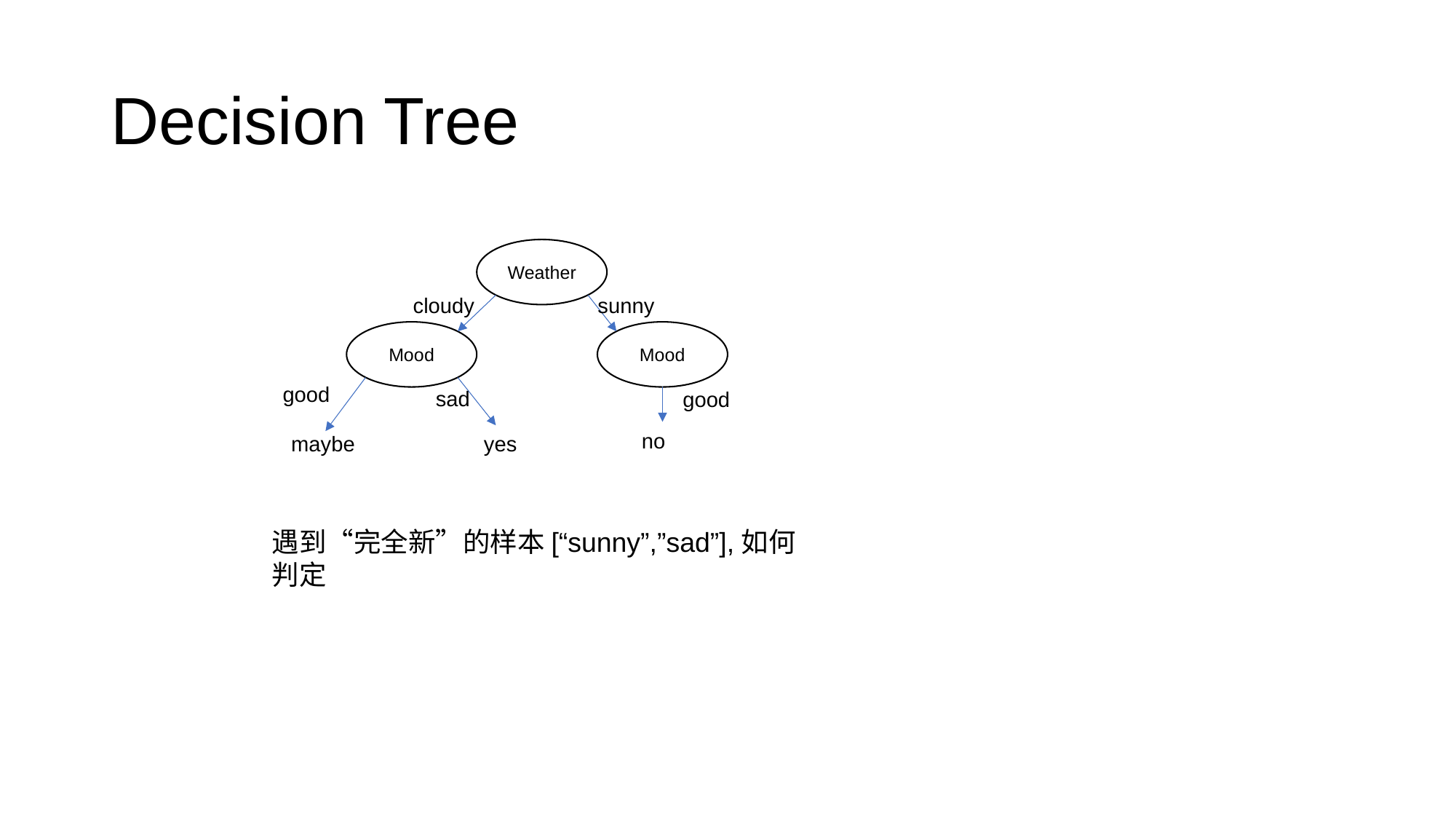

# Decision Tree
Weather
cloudy
sunny
Mood
Mood
good
sad
good
no
maybe
yes
遇到“完全新”的样本[“sunny”,”sad”],如何判定